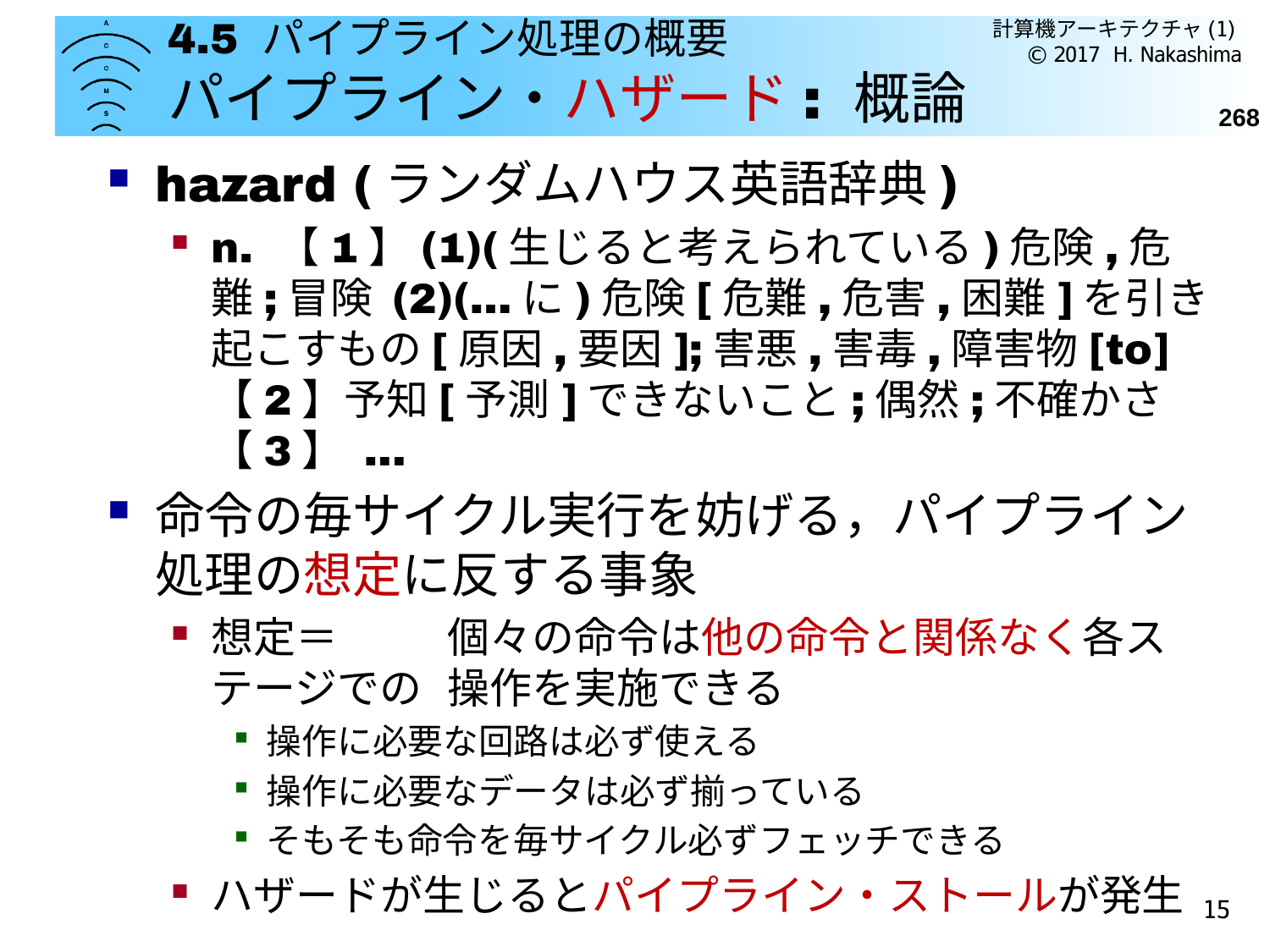

計算機アーキテクチャ(1)  © 2017  H. Nakashima
# 4.5 パイプライン処理の概要 パイプライン・ハザード: 概論
268
hazard (ランダムハウス英語辞典)
n. 【1】(1)(生じると考えられている)危険,危難;冒険 (2)(…に)危険[危難,危害,困難]を引き起こすもの[原因,要因];害悪,害毒,障害物[to] 【2】予知[予測]できないこと;偶然;不確かさ 【3】 ...
命令の毎サイクル実行を妨げる，パイプライン処理の想定に反する事象
想定＝	個々の命令は他の命令と関係なく各ステージでの	操作を実施できる
操作に必要な回路は必ず使える
操作に必要なデータは必ず揃っている
そもそも命令を毎サイクル必ずフェッチできる
ハザードが生じるとパイプライン・ストールが発生
15